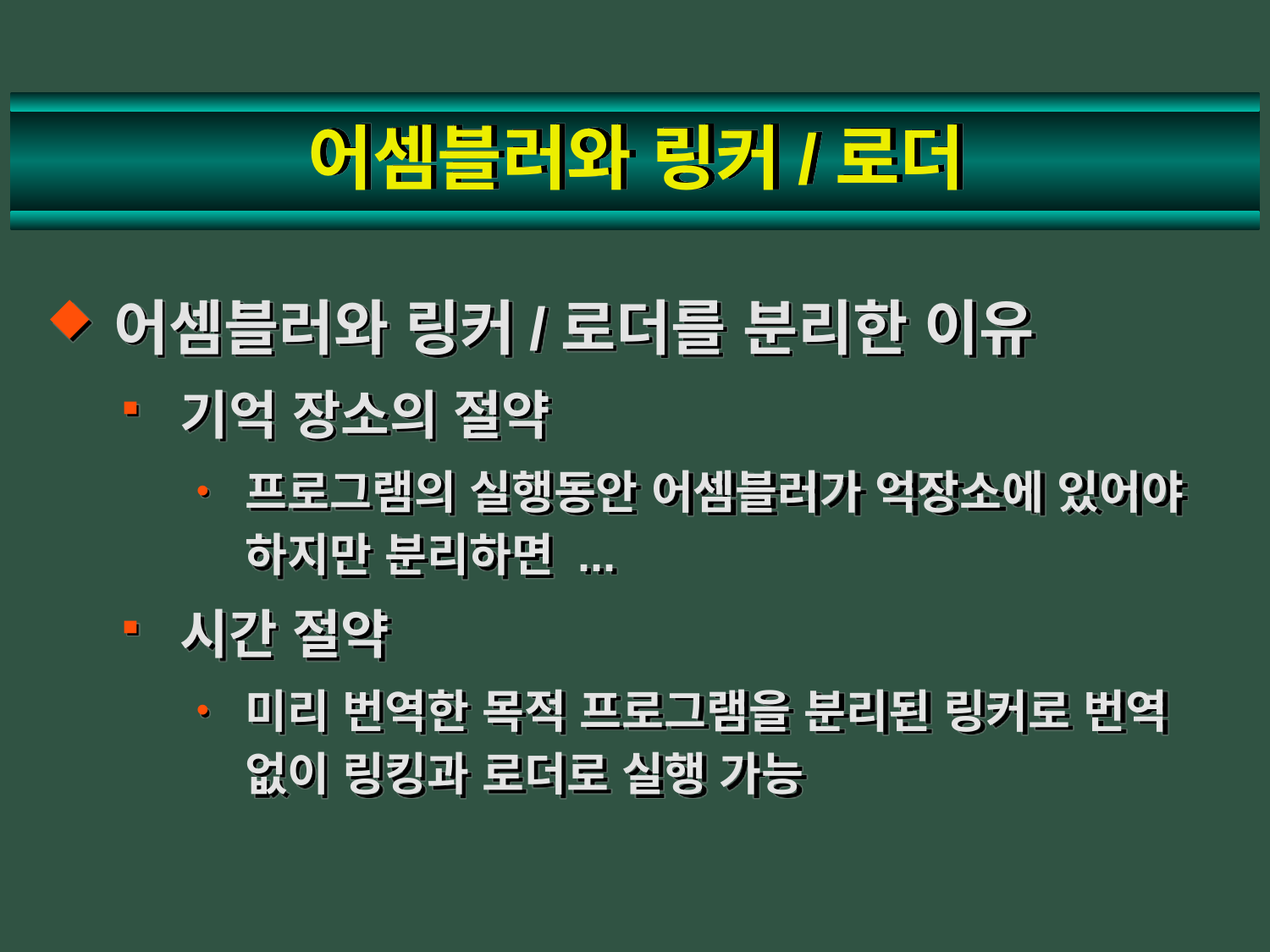

# 어셈블러와 링커/로더
어셈블러와 링커/로더를 분리한 이유
기억 장소의 절약
프로그램의 실행동안 어셈블러가 억장소에 있어야 하지만 분리하면 ...
시간 절약
미리 번역한 목적 프로그램을 분리된 링커로 번역 없이 링킹과 로더로 실행 가능